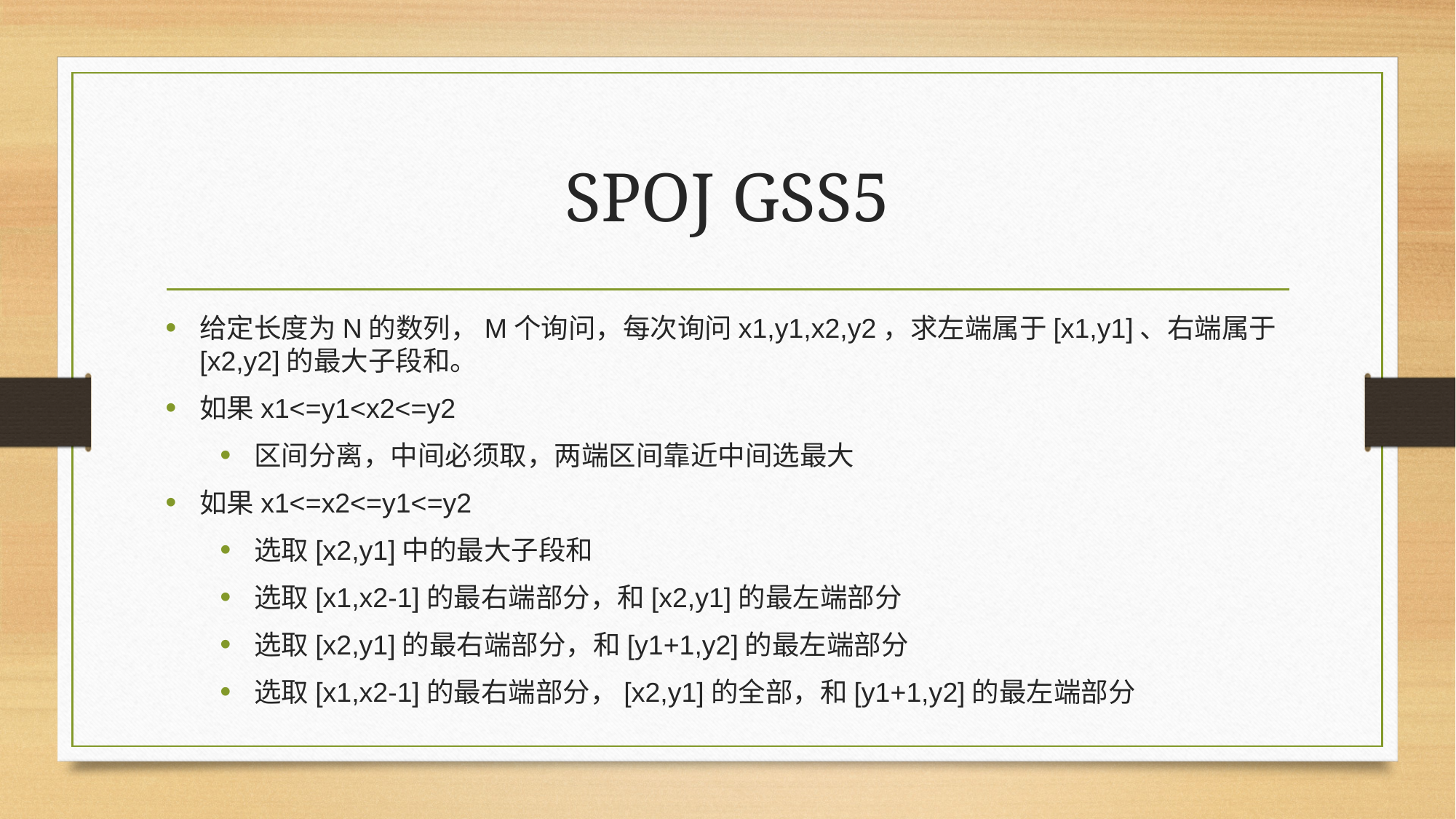

# SPOJ GSS5
给定长度为N的数列，M个询问，每次询问x1,y1,x2,y2，求左端属于[x1,y1]、右端属于[x2,y2]的最大子段和。
如果x1<=y1<x2<=y2
区间分离，中间必须取，两端区间靠近中间选最大
如果x1<=x2<=y1<=y2
选取[x2,y1]中的最大子段和
选取[x1,x2-1]的最右端部分，和[x2,y1]的最左端部分
选取[x2,y1]的最右端部分，和[y1+1,y2]的最左端部分
选取[x1,x2-1]的最右端部分，[x2,y1]的全部，和[y1+1,y2]的最左端部分